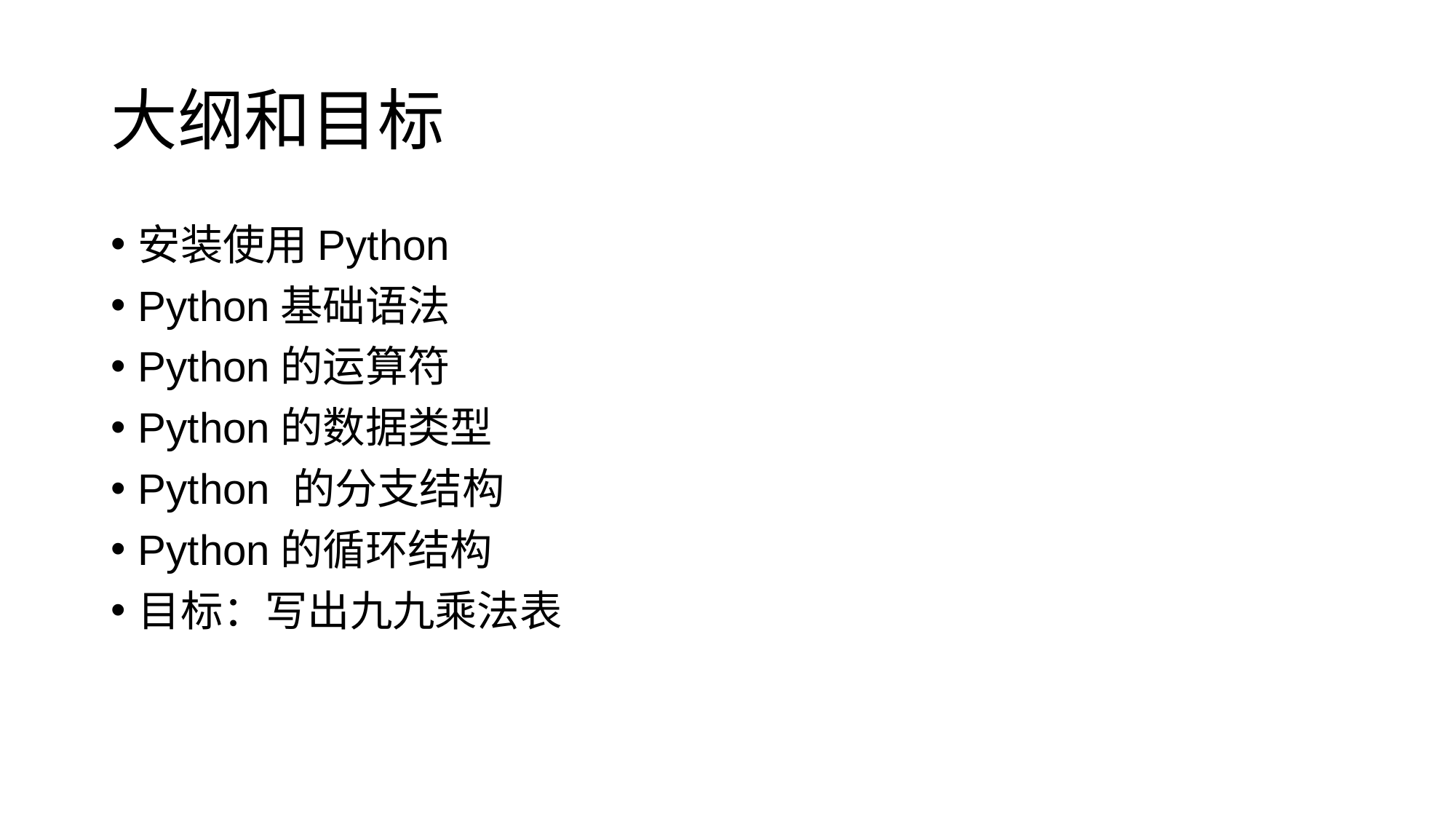

# 大纲和目标
安装使用Python
Python基础语法
Python的运算符
Python的数据类型
Python 的分支结构
Python的循环结构
目标：写出九九乘法表